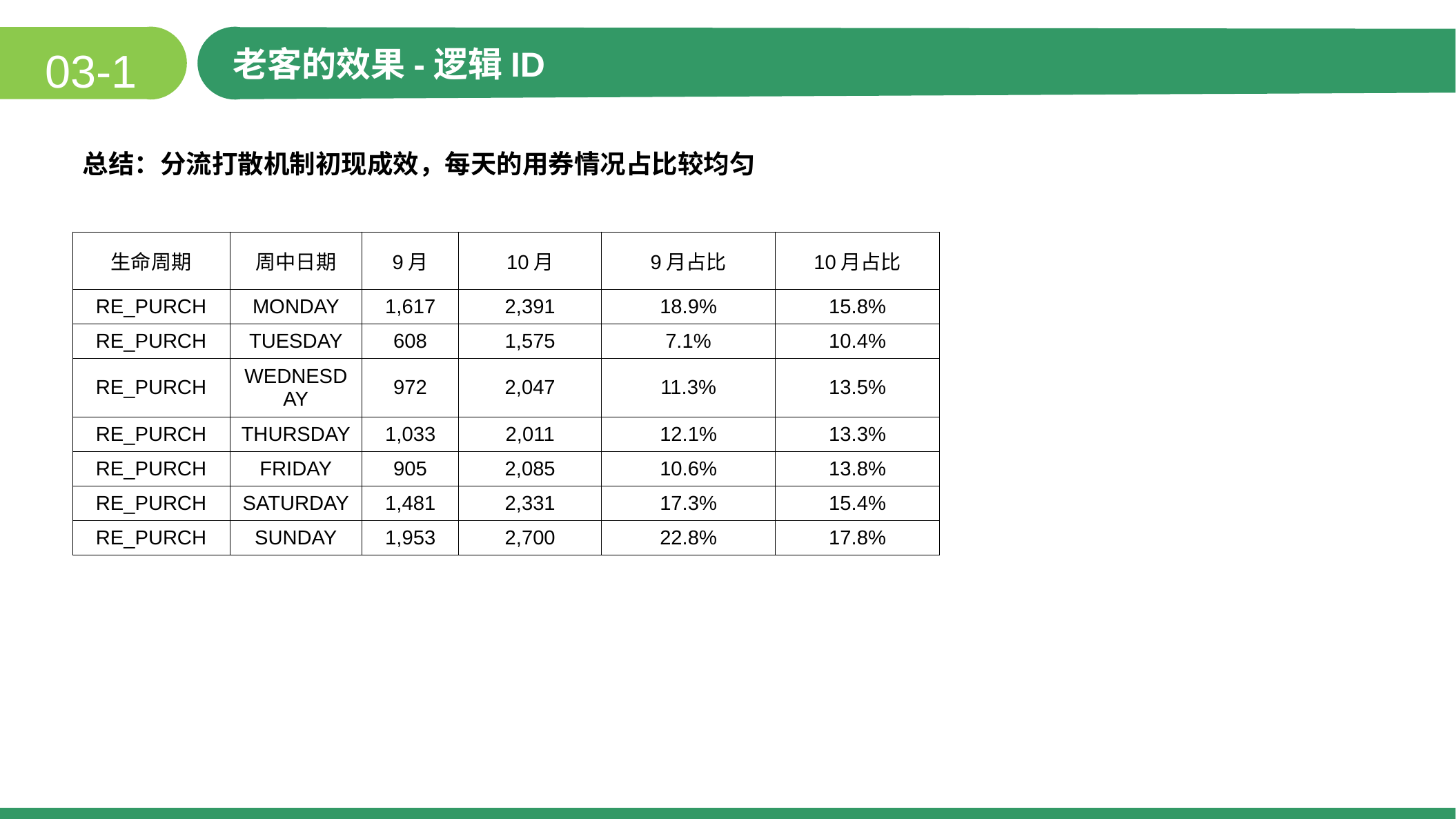

老客的效果-逻辑ID
03-1
总结：分流打散机制初现成效，每天的用券情况占比较均匀
| 生命周期 | 周中日期 | 9月 | 10月 | 9月占比 | 10月占比 |
| --- | --- | --- | --- | --- | --- |
| RE\_PURCH | MONDAY | 1,617 | 2,391 | 18.9% | 15.8% |
| RE\_PURCH | TUESDAY | 608 | 1,575 | 7.1% | 10.4% |
| RE\_PURCH | WEDNESDAY | 972 | 2,047 | 11.3% | 13.5% |
| RE\_PURCH | THURSDAY | 1,033 | 2,011 | 12.1% | 13.3% |
| RE\_PURCH | FRIDAY | 905 | 2,085 | 10.6% | 13.8% |
| RE\_PURCH | SATURDAY | 1,481 | 2,331 | 17.3% | 15.4% |
| RE\_PURCH | SUNDAY | 1,953 | 2,700 | 22.8% | 17.8% |